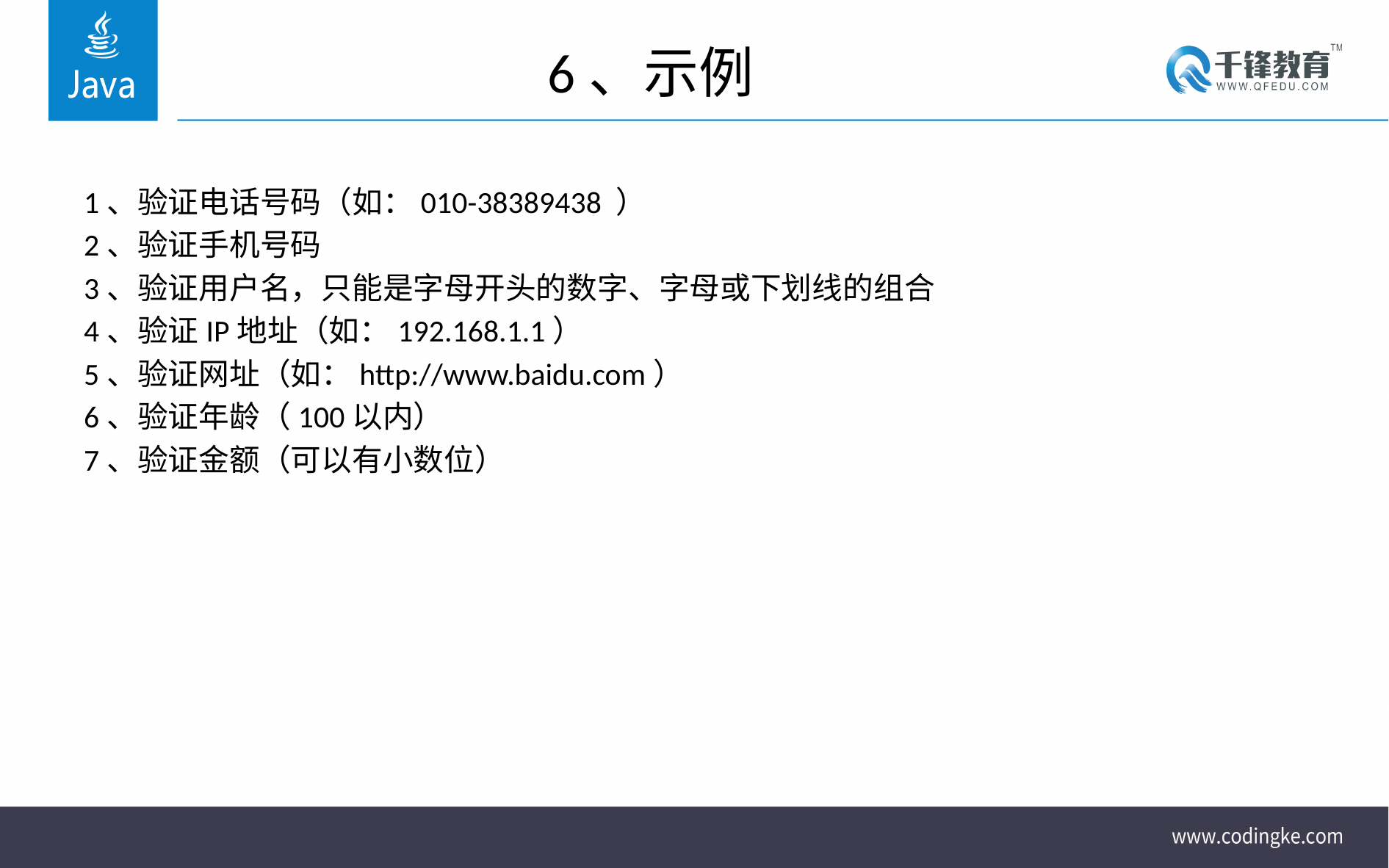

# 6、示例
1、验证电话号码（如：010-38389438 ）
2、验证手机号码
3、验证用户名，只能是字母开头的数字、字母或下划线的组合
4、验证IP地址（如：192.168.1.1）
5、验证网址（如：http://www.baidu.com）
6、验证年龄（100以内）
7、验证金额（可以有小数位）